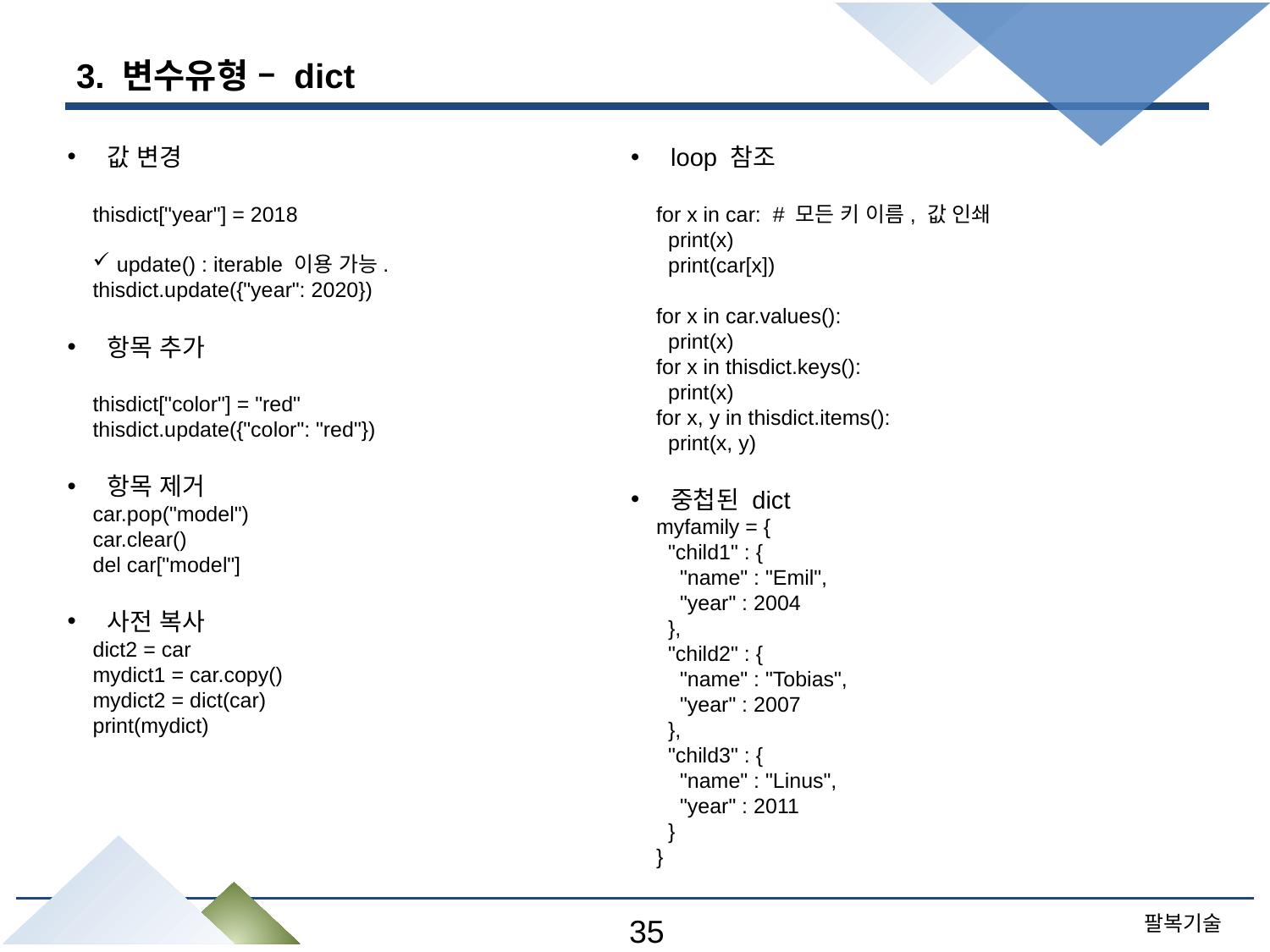

# 3. 변수유형 – dict
값 변경

thisdict["year"] = 2018

update() : iterable 이용 가능.
thisdict.update({"year": 2020})

항목 추가

thisdict["color"] = "red"
thisdict.update({"color": "red"})

항목 제거
car.pop("model")
car.clear()
del car["model"]

사전 복사
dict2 = car
mydict1 = car.copy()
mydict2 = dict(car)
print(mydict)

loop 참조

for x in car:  # 모든 키 이름, 값 인쇄
  print(x)
  print(car[x])

for x in car.values():
  print(x)
for x in thisdict.keys():
  print(x)
for x, y in thisdict.items():
  print(x, y)

중첩된 dict
myfamily = {
  "child1" : {
    "name" : "Emil",
    "year" : 2004
  },
  "child2" : {
    "name" : "Tobias",
    "year" : 2007
  },
  "child3" : {
    "name" : "Linus",
    "year" : 2011
  }
}
35